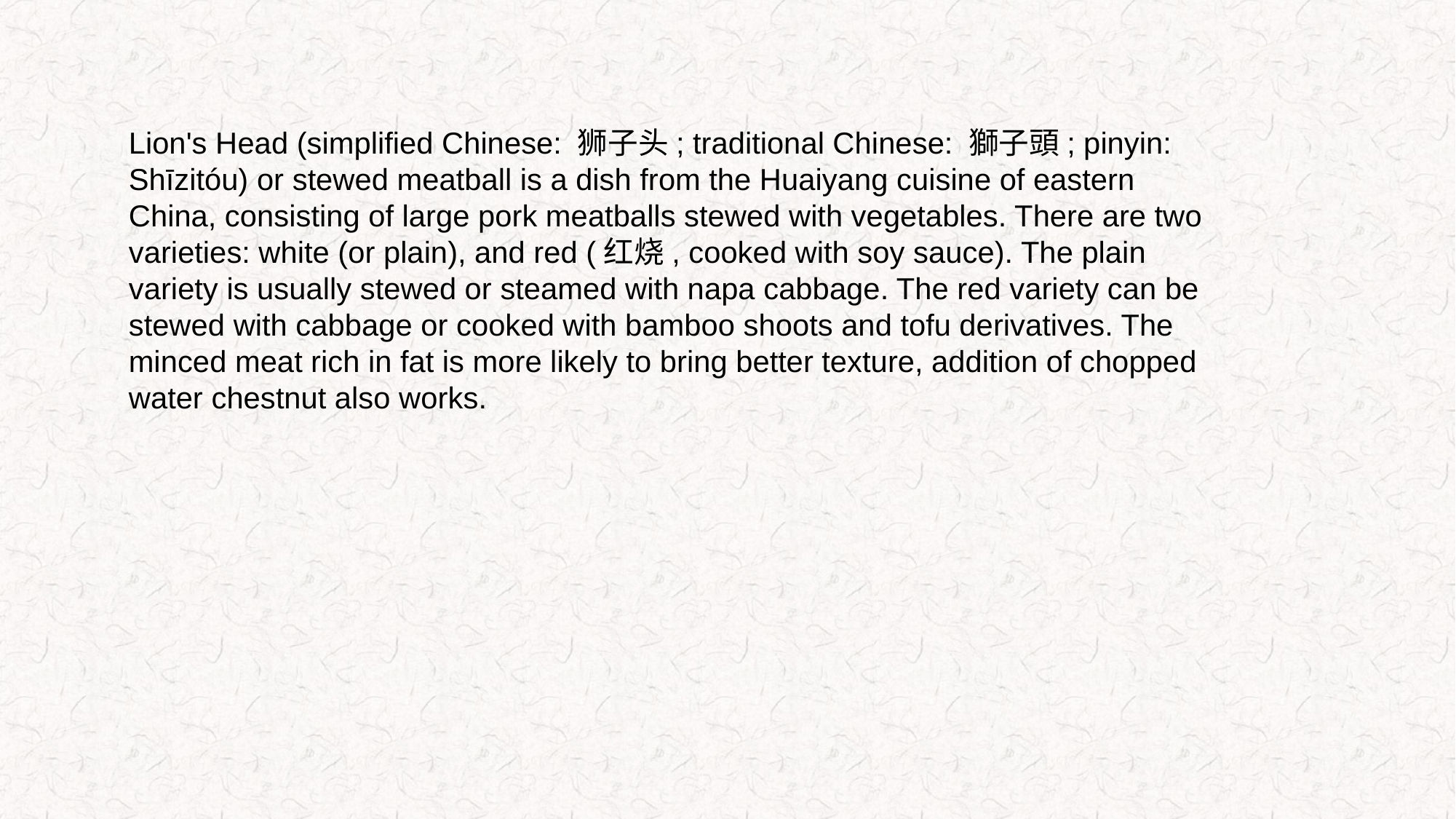

Lion's Head (simplified Chinese: 狮子头; traditional Chinese: 獅子頭; pinyin:
Shīzitóu) or stewed meatball is a dish from the Huaiyang cuisine of eastern China, consisting of large pork meatballs stewed with vegetables. There are two varieties: white (or plain), and red (红烧, cooked with soy sauce). The plain variety is usually stewed or steamed with napa cabbage. The red variety can be stewed with cabbage or cooked with bamboo shoots and tofu derivatives. The minced meat rich in fat is more likely to bring better texture, addition of chopped water chestnut also works.